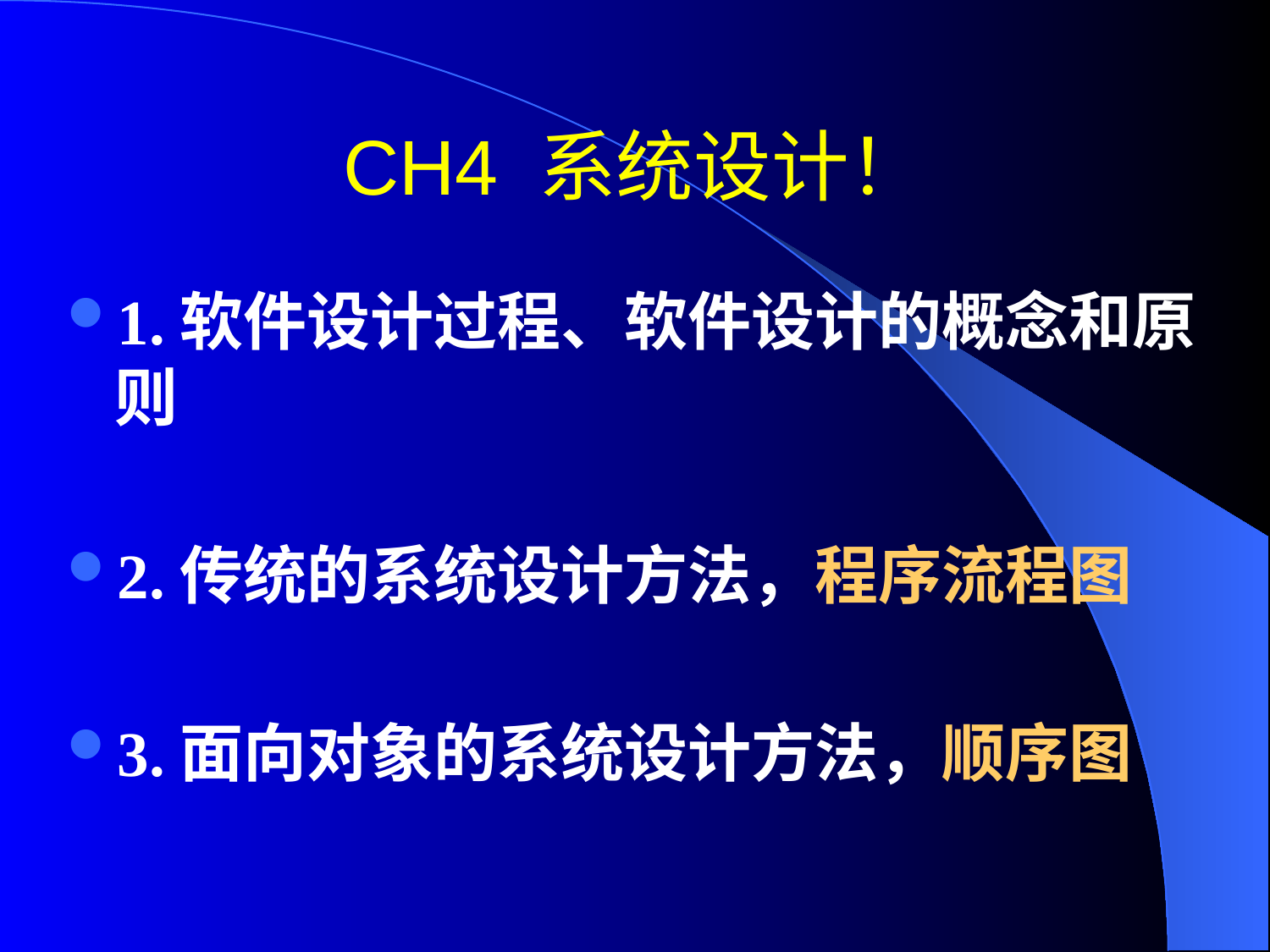

# CH4 系统设计！
1.软件设计过程、软件设计的概念和原则

2.传统的系统设计方法，程序流程图

3.面向对象的系统设计方法，顺序图